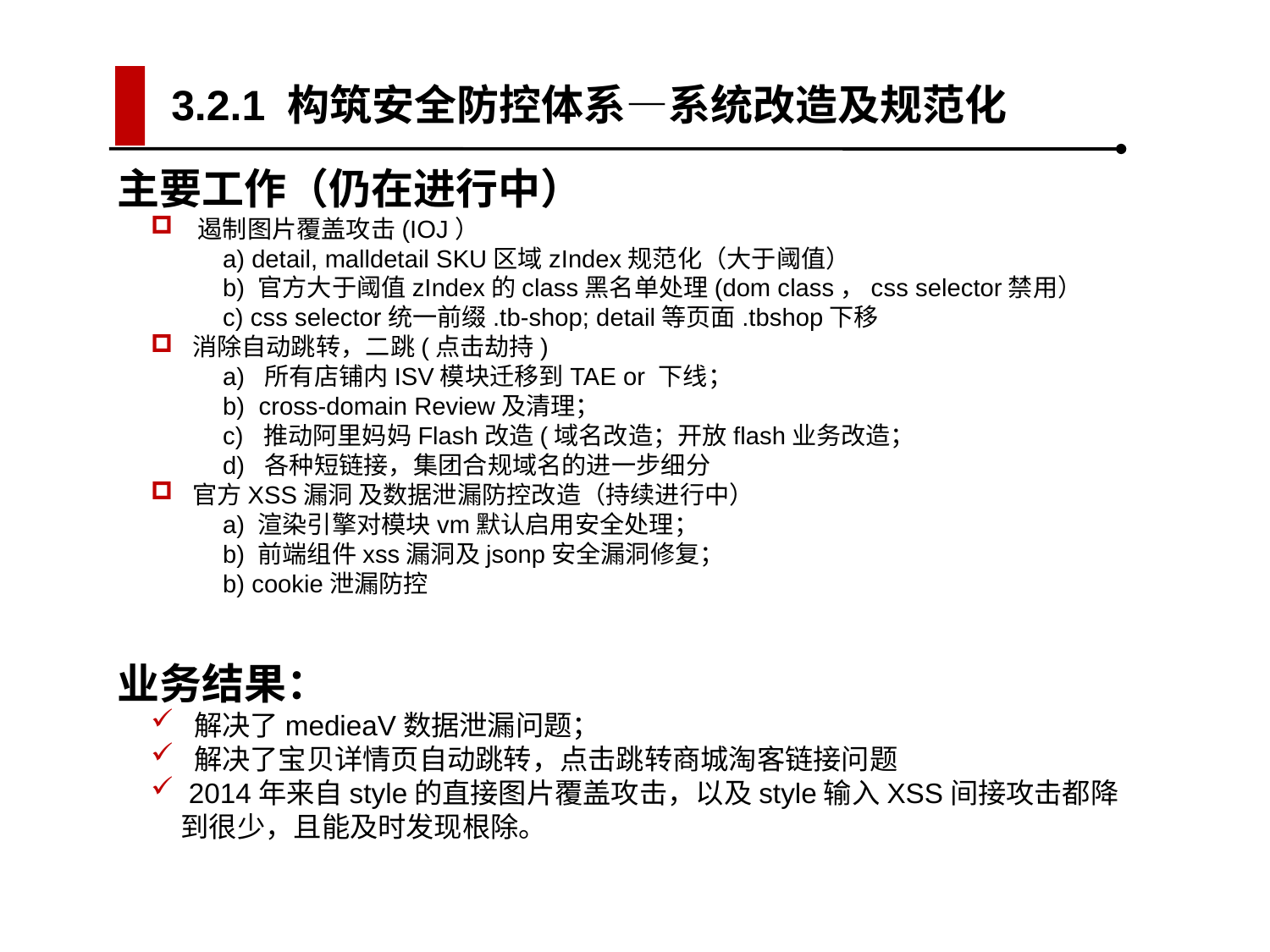

3.2.1 构筑安全防控体系—系统改造及规范化
主要工作（仍在进行中）
  遏制图片覆盖攻击(IOJ）
      a) detail, malldetail SKU区域zIndex规范化（大于阈值）
      b) 官方大于阈值zIndex的class黑名单处理(dom class，css selector禁用）
      c) css selector统一前缀.tb-shop; detail等页面.tbshop下移
 消除自动跳转，二跳(点击劫持)
      a)  所有店铺内ISV模块迁移到TAE or 下线；
      b)  cross-domain Review及清理；
      c)  推动阿里妈妈Flash改造(域名改造；开放flash业务改造；
      d)  各种短链接，集团合规域名的进一步细分
 官方XSS漏洞 及数据泄漏防控改造（持续进行中）
      a) 渲染引擎对模块vm默认启用安全处理；
      b) 前端组件xss漏洞及jsonp安全漏洞修复；
      b) cookie泄漏防控

业务结果：
 解决了medieaV数据泄漏问题；
 解决了宝贝详情页自动跳转，点击跳转商城淘客链接问题
 2014年来自style的直接图片覆盖攻击，以及style输入XSS间接攻击都降到很少，且能及时发现根除。